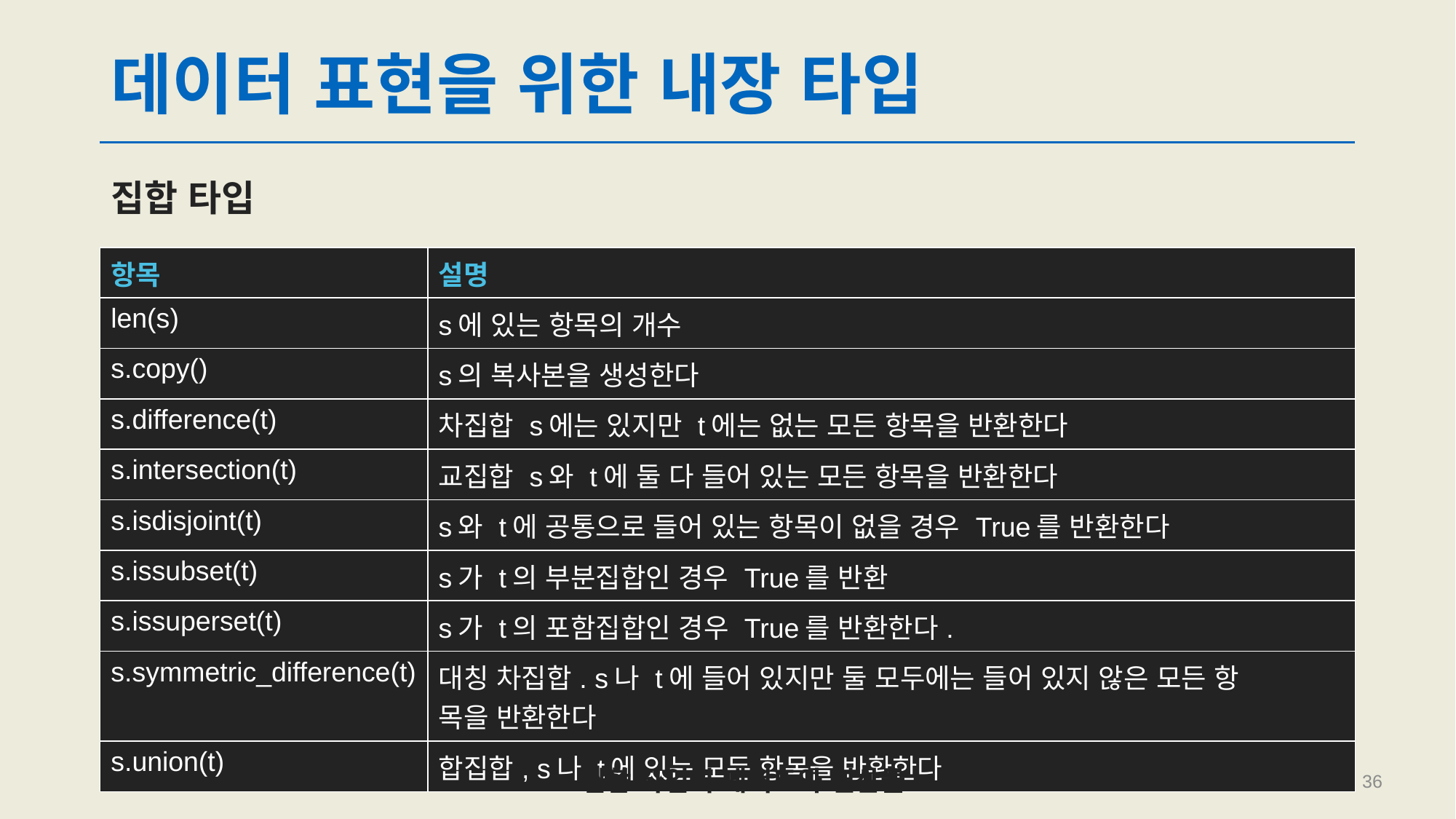

# 데이터 표현을 위한 내장 타입
집합 타입
| 항목 | 설명 |
| --- | --- |
| len(s) | s에 있는 항목의 개수 |
| s.copy() | s의 복사본을 생성한다 |
| s.difference(t) | 차집합 s에는 있지만 t에는 없는 모든 항목을 반환한다 |
| s.intersection(t) | 교집합 s와 t에 둘 다 들어 있는 모든 항목을 반환한다 |
| s.isdisjoint(t) | s와 t에 공통으로 들어 있는 항목이 없을 경우 True를 반환한다 |
| s.issubset(t) | s가 t의 부분집합인 경우 True를 반환 |
| s.issuperset(t) | s가 t의 포함집합인 경우 True를 반환한다. |
| s.symmetric\_difference(t) | 대칭 차집합. s나 t에 들어 있지만 둘 모두에는 들어 있지 않은 모든 항 목을 반환한다 |
| s.union(t) | 합집합, s나 t에 있는 모든 항목을 반환한다 |
집합 타입의 메서드와 연산들
36